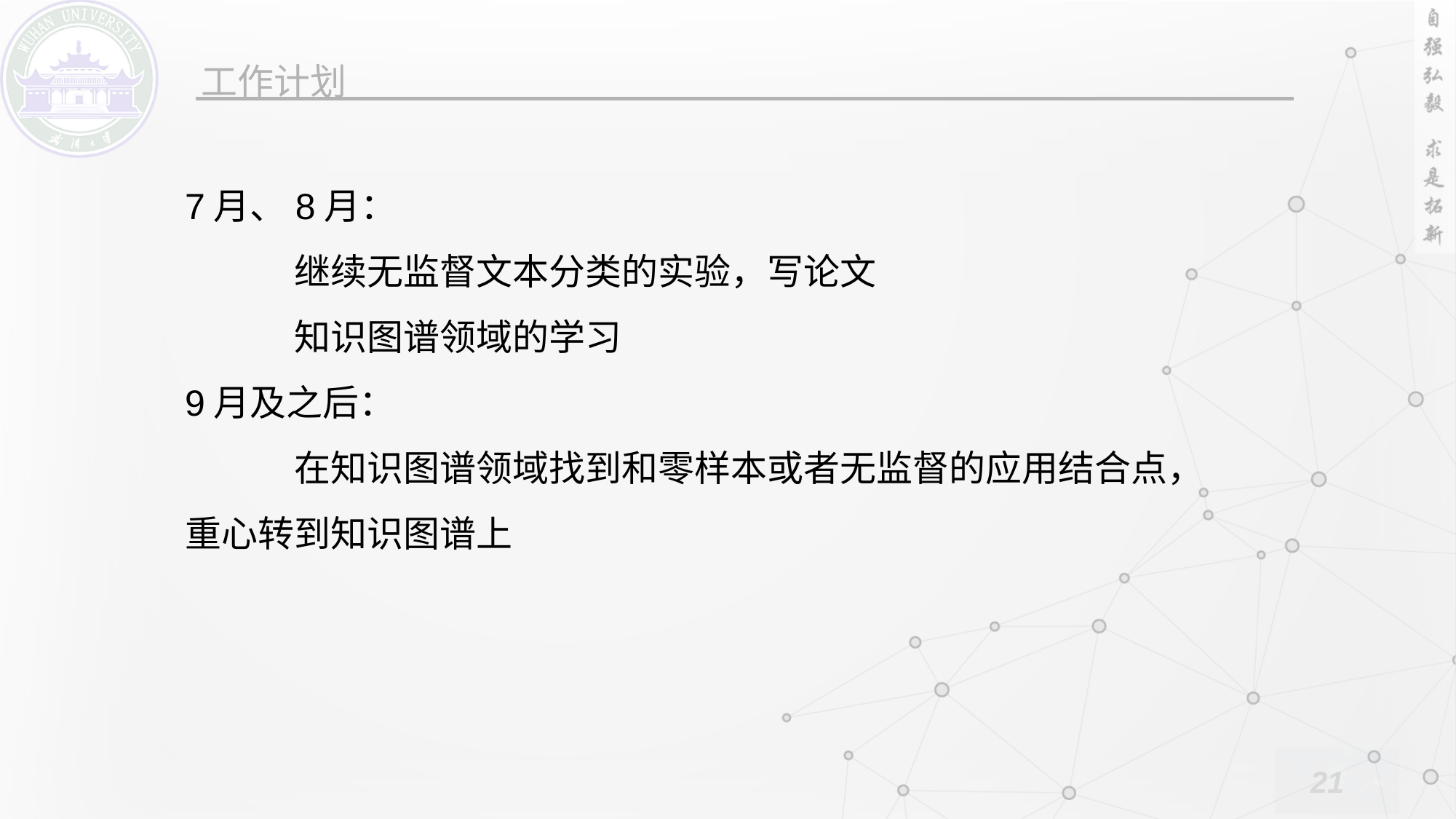

7月、8月：
	继续无监督文本分类的实验，写论文
	知识图谱领域的学习
9月及之后：
	在知识图谱领域找到和零样本或者无监督的应用结合点，
重心转到知识图谱上

21